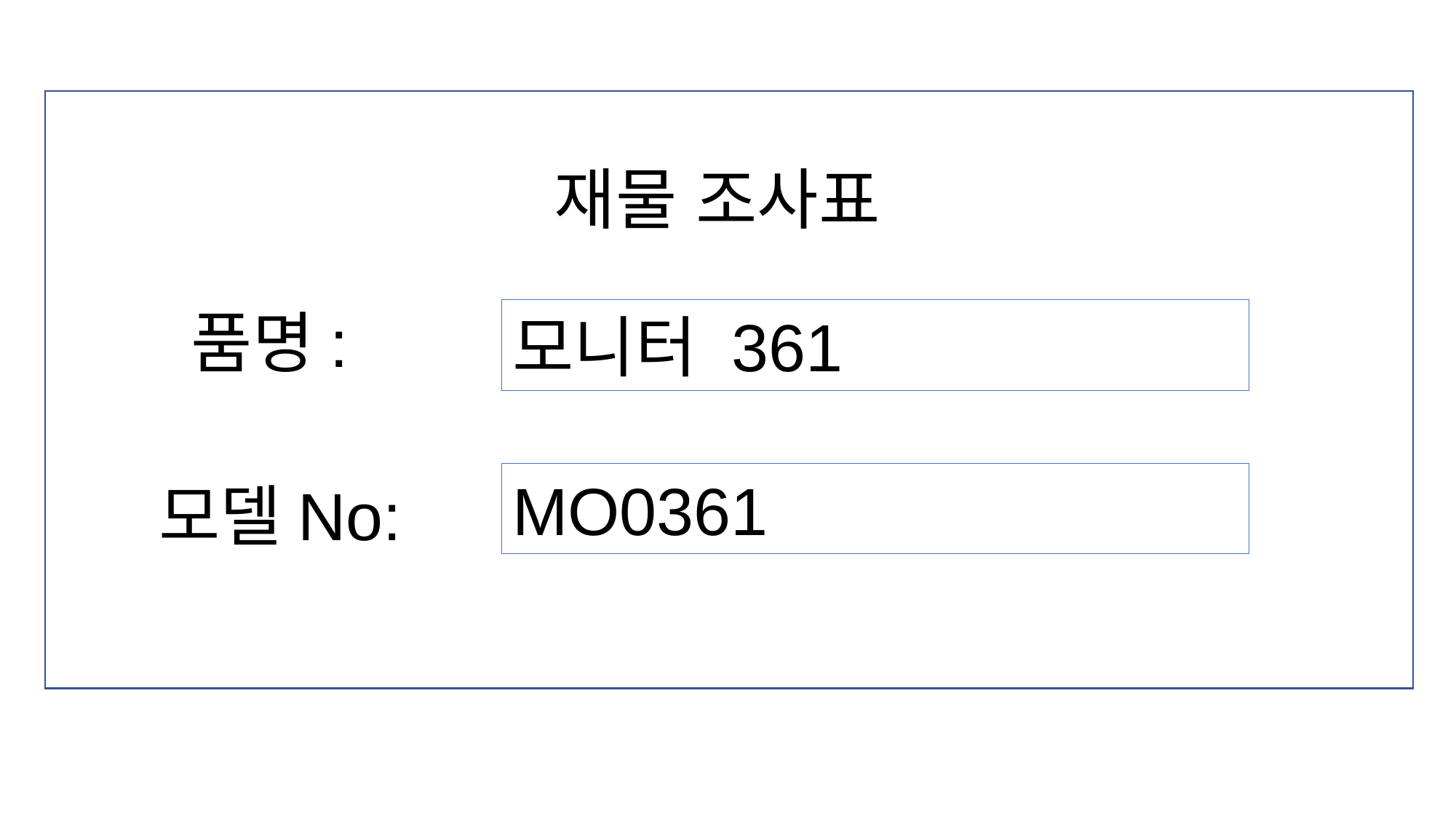

재물 조사표
품명:
모니터 361
MO0361
모델No: